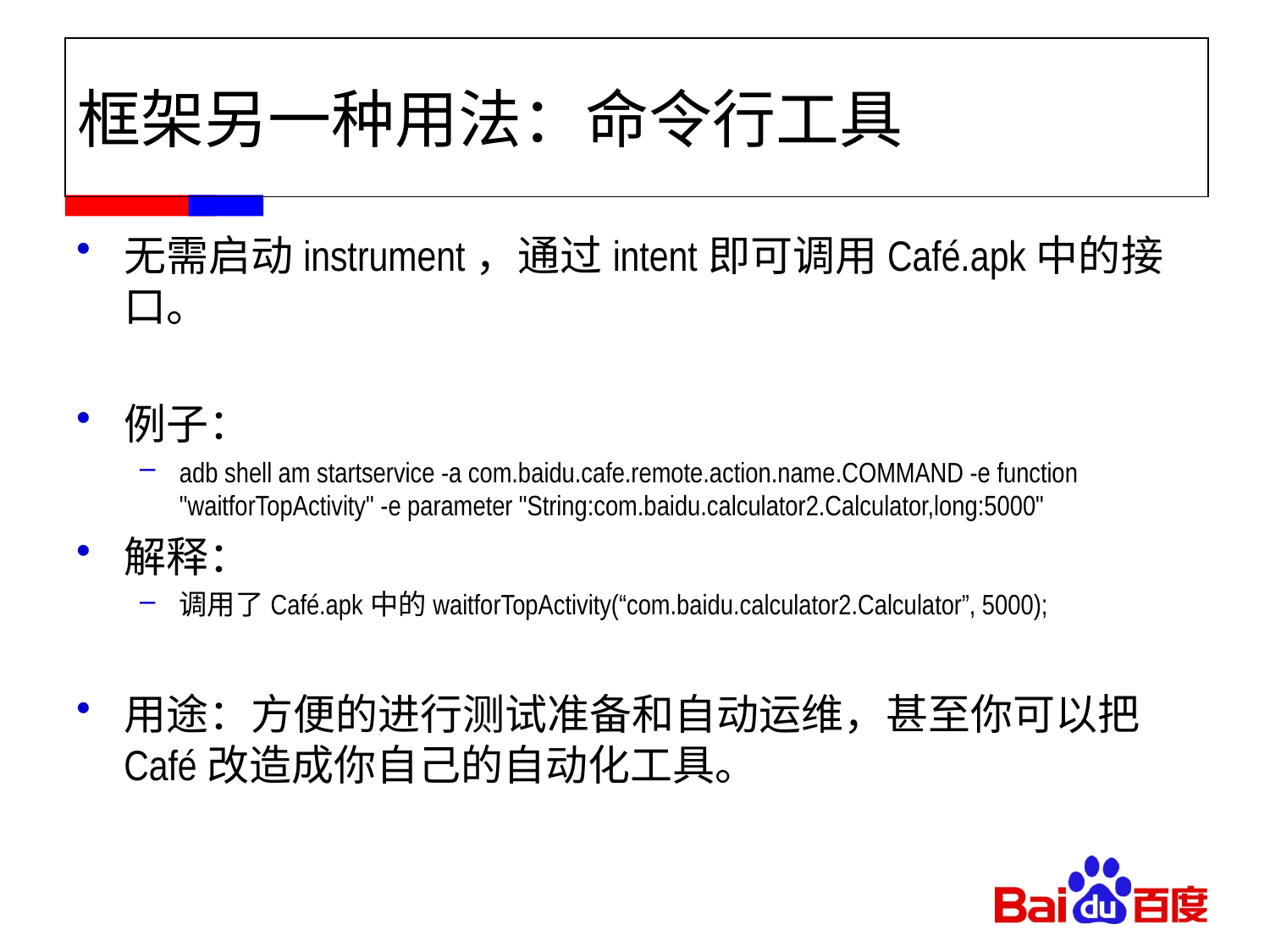

# 框架另一种用法：命令行工具
无需启动instrument，通过intent即可调用Café.apk中的接口。

例子：
adb shell am startservice -a com.baidu.cafe.remote.action.name.COMMAND -e function "waitforTopActivity" -e parameter "String:com.baidu.calculator2.Calculator,long:5000"
解释：
调用了Café.apk中的waitforTopActivity(“com.baidu.calculator2.Calculator”, 5000);

用途：方便的进行测试准备和自动运维，甚至你可以把Café改造成你自己的自动化工具。